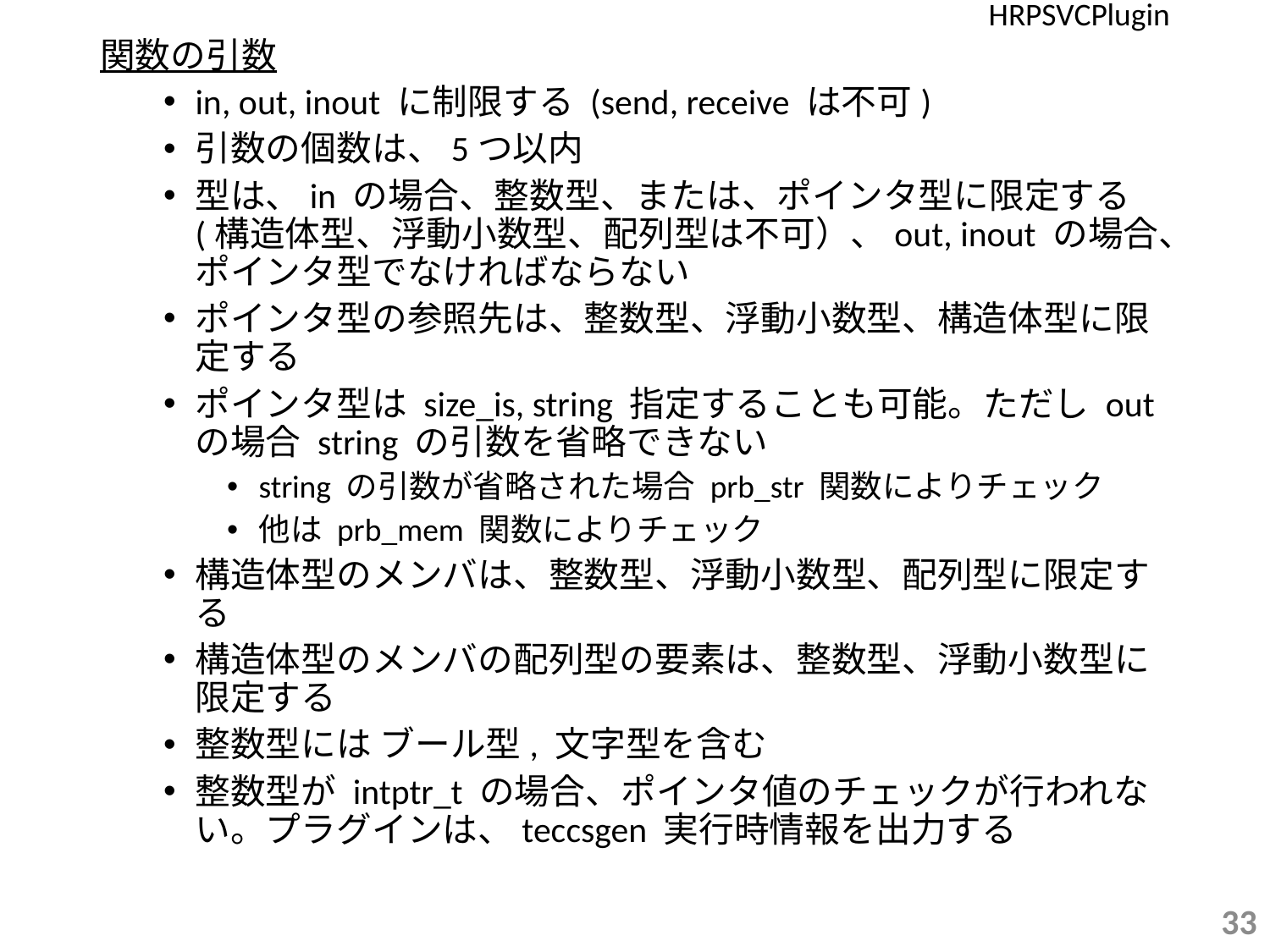

# HRPSVCPlugin
関数の引数
in, out, inout に制限する (send, receive は不可)
引数の個数は、5つ以内
型は、in の場合、整数型、または、ポインタ型に限定する (構造体型、浮動小数型、配列型は不可）、out, inout の場合、ポインタ型でなければならない
ポインタ型の参照先は、整数型、浮動小数型、構造体型に限定する
ポインタ型は size_is, string 指定することも可能。ただし out の場合 string の引数を省略できない
string の引数が省略された場合 prb_str 関数によりチェック
他は prb_mem 関数によりチェック
構造体型のメンバは、整数型、浮動小数型、配列型に限定する
構造体型のメンバの配列型の要素は、整数型、浮動小数型に限定する
整数型には ブール型, 文字型を含む
整数型が intptr_t の場合、ポインタ値のチェックが行われない。プラグインは、teccsgen 実行時情報を出力する
33